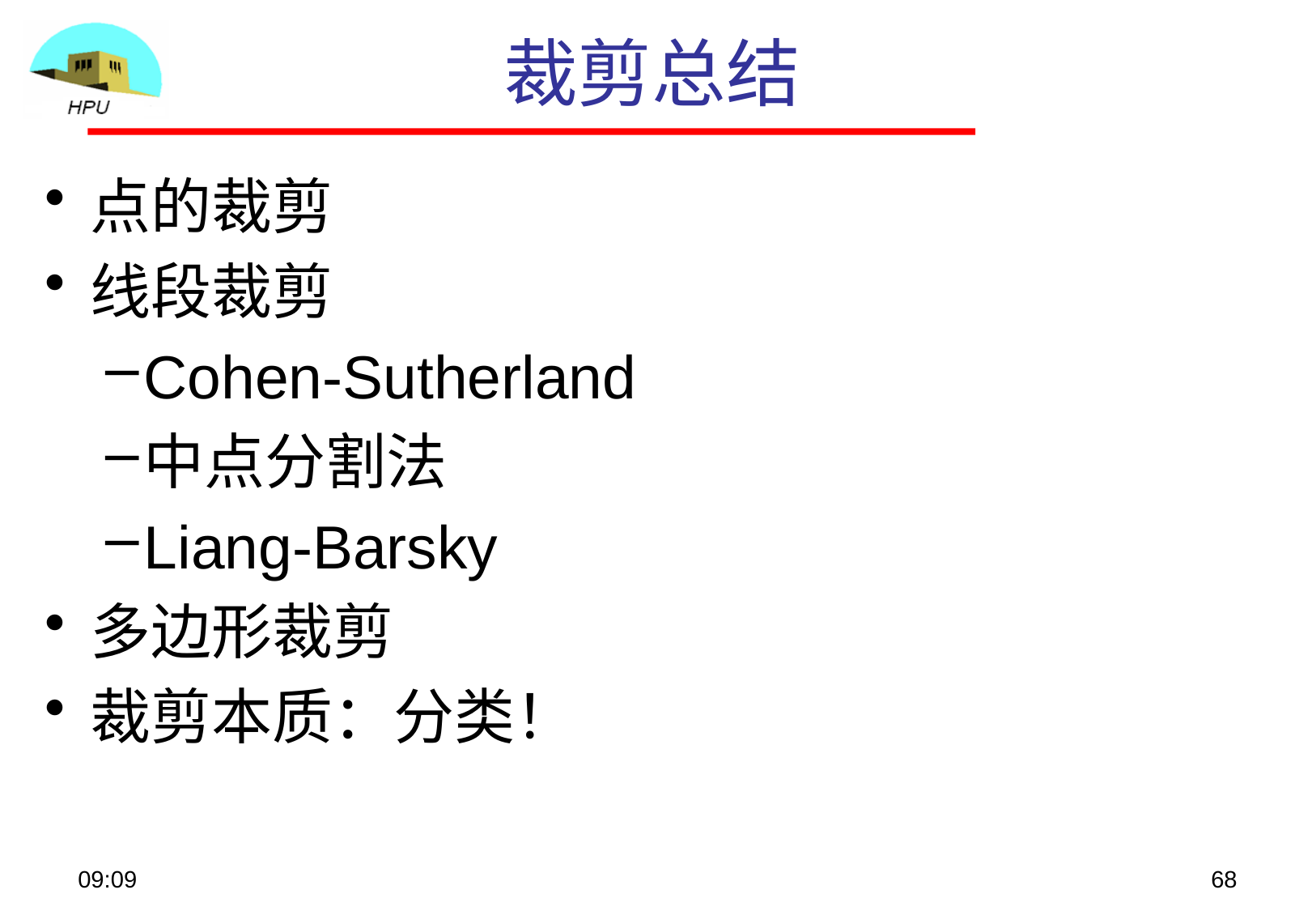

# 裁剪总结
点的裁剪
线段裁剪
Cohen-Sutherland
中点分割法
Liang-Barsky
多边形裁剪
裁剪本质：分类！
09:09
68